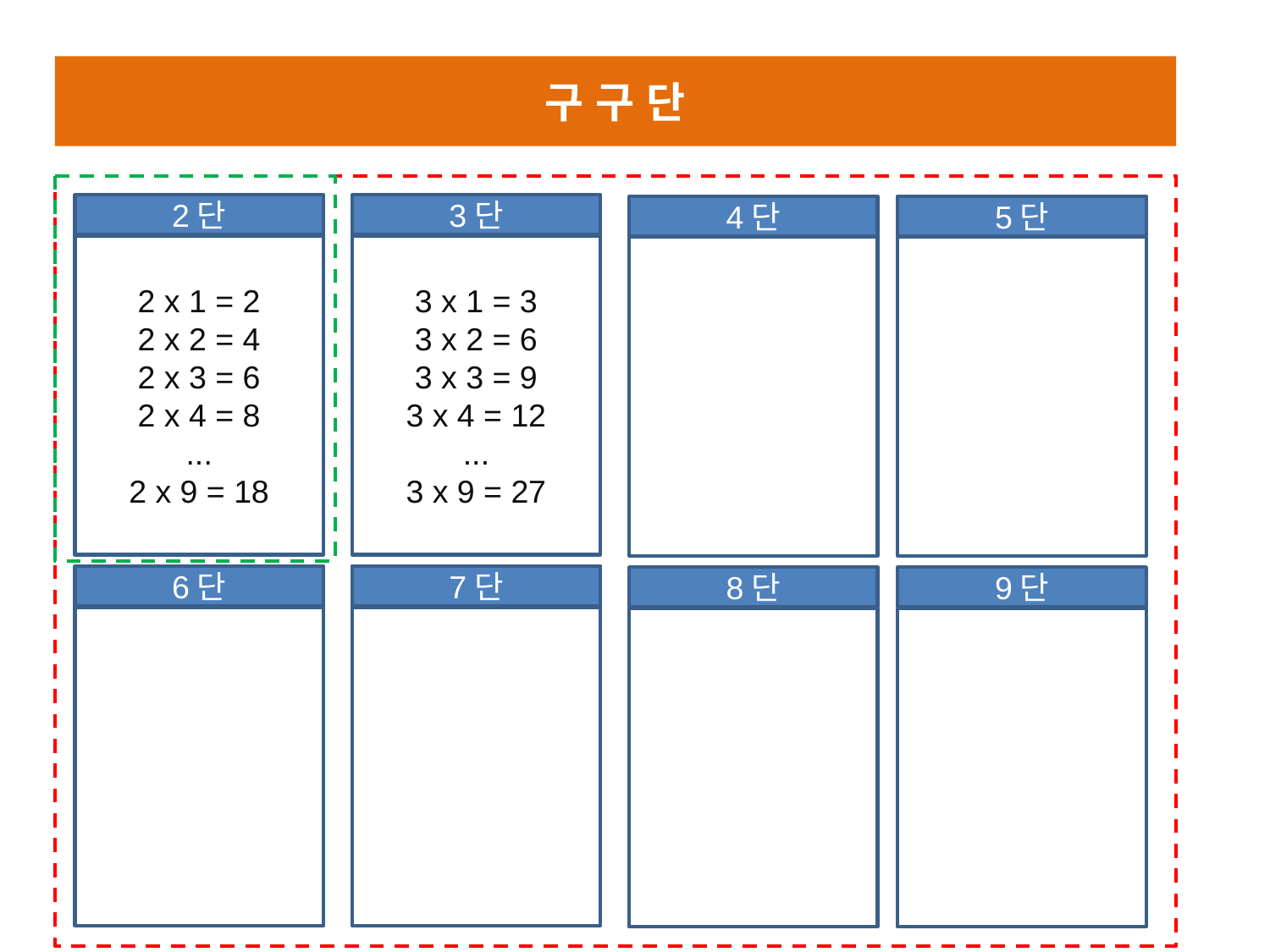

구 구 단

2단
3단
4단
5단
2 x 1 = 2
2 x 2 = 4
2 x 3 = 6
2 x 4 = 8
...
2 x 9 = 18
3 x 1 = 3
3 x 2 = 6
3 x 3 = 9
3 x 4 = 12
...
3 x 9 = 27

6단
7단
8단
9단